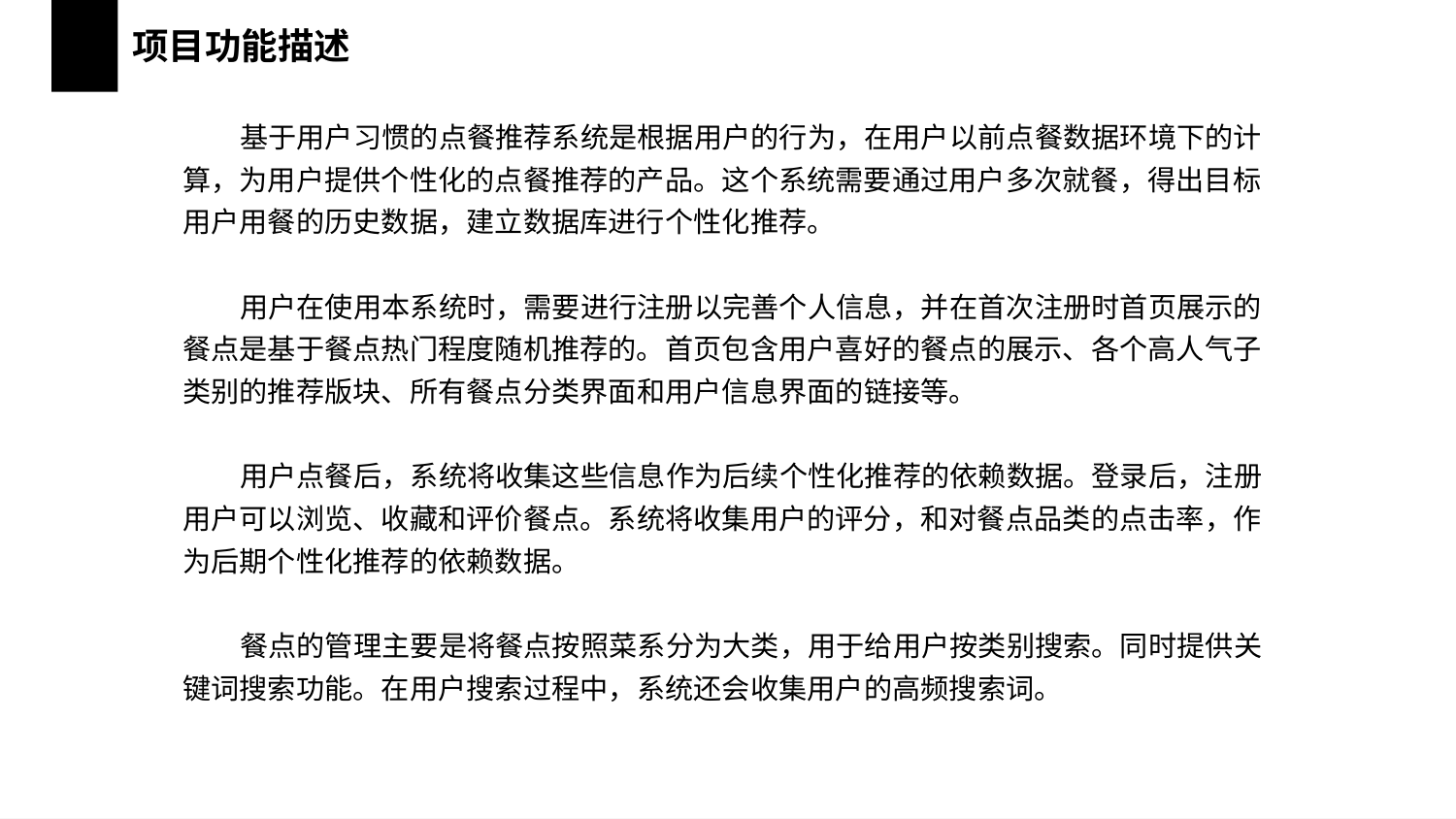

项目功能描述
基于用户习惯的点餐推荐系统是根据用户的行为，在用户以前点餐数据环境下的计算，为用户提供个性化的点餐推荐的产品。这个系统需要通过用户多次就餐，得出目标用户用餐的历史数据，建立数据库进行个性化推荐。

用户在使用本系统时，需要进行注册以完善个人信息，并在首次注册时首页展示的餐点是基于餐点热门程度随机推荐的。首页包含用户喜好的餐点的展示、各个高人气子类别的推荐版块、所有餐点分类界面和用户信息界面的链接等。

用户点餐后，系统将收集这些信息作为后续个性化推荐的依赖数据。登录后，注册用户可以浏览、收藏和评价餐点。系统将收集用户的评分，和对餐点品类的点击率，作为后期个性化推荐的依赖数据。

餐点的管理主要是将餐点按照菜系分为大类，用于给用户按类别搜索。同时提供关键词搜索功能。在用户搜索过程中，系统还会收集用户的高频搜索词。